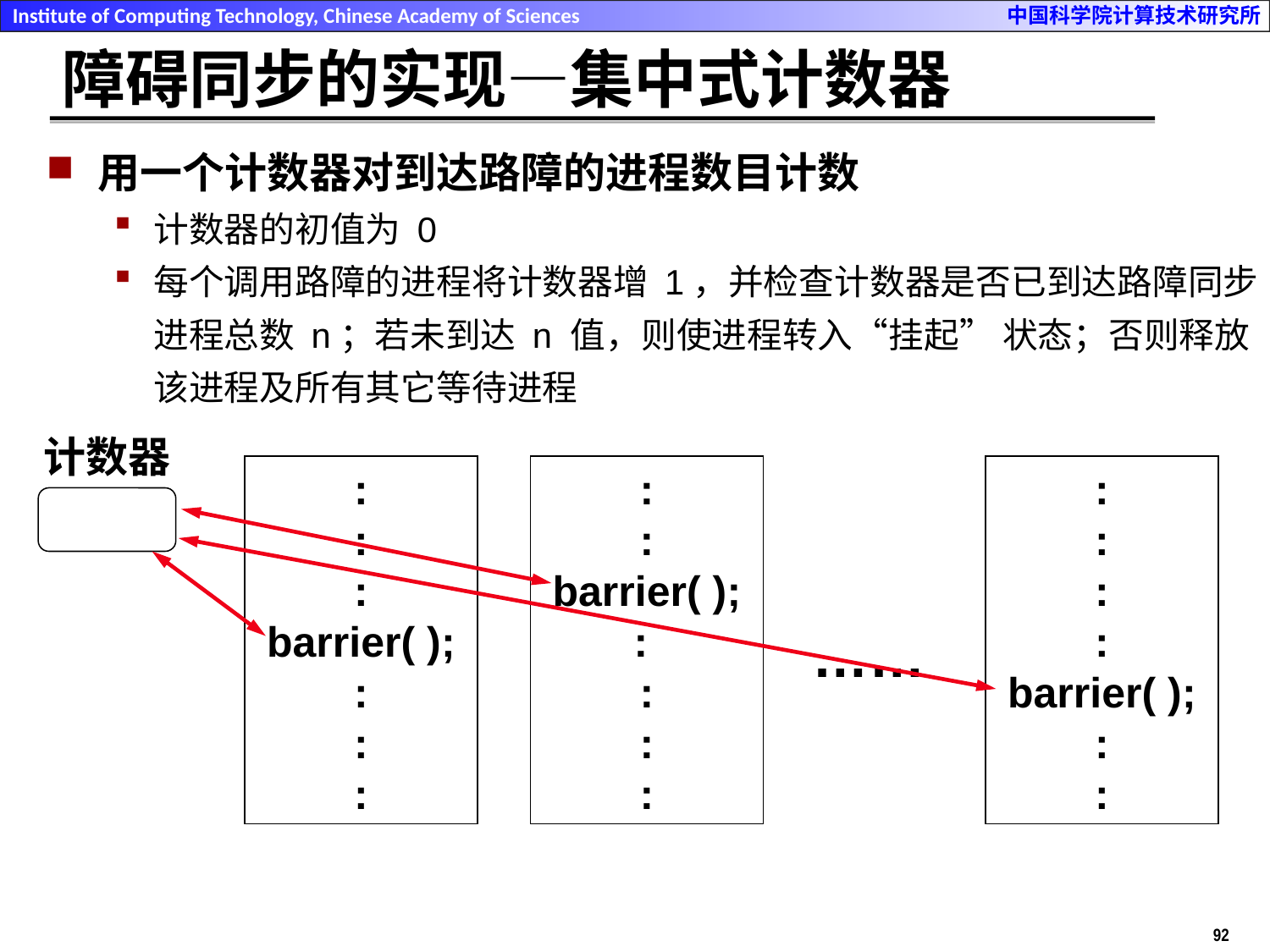

# 障碍同步的实现—集中式计数器
用一个计数器对到达路障的进程数目计数
计数器的初值为 0
每个调用路障的进程将计数器增 1，并检查计数器是否已到达路障同步进程总数 n；若未到达 n 值，则使进程转入“挂起” 状态；否则释放该进程及所有其它等待进程
计数器

:
:
:
barrier( );
:
:
:
:
:
barrier( );
:
:
:
:
:
:
:
:
barrier( );
:
:
……